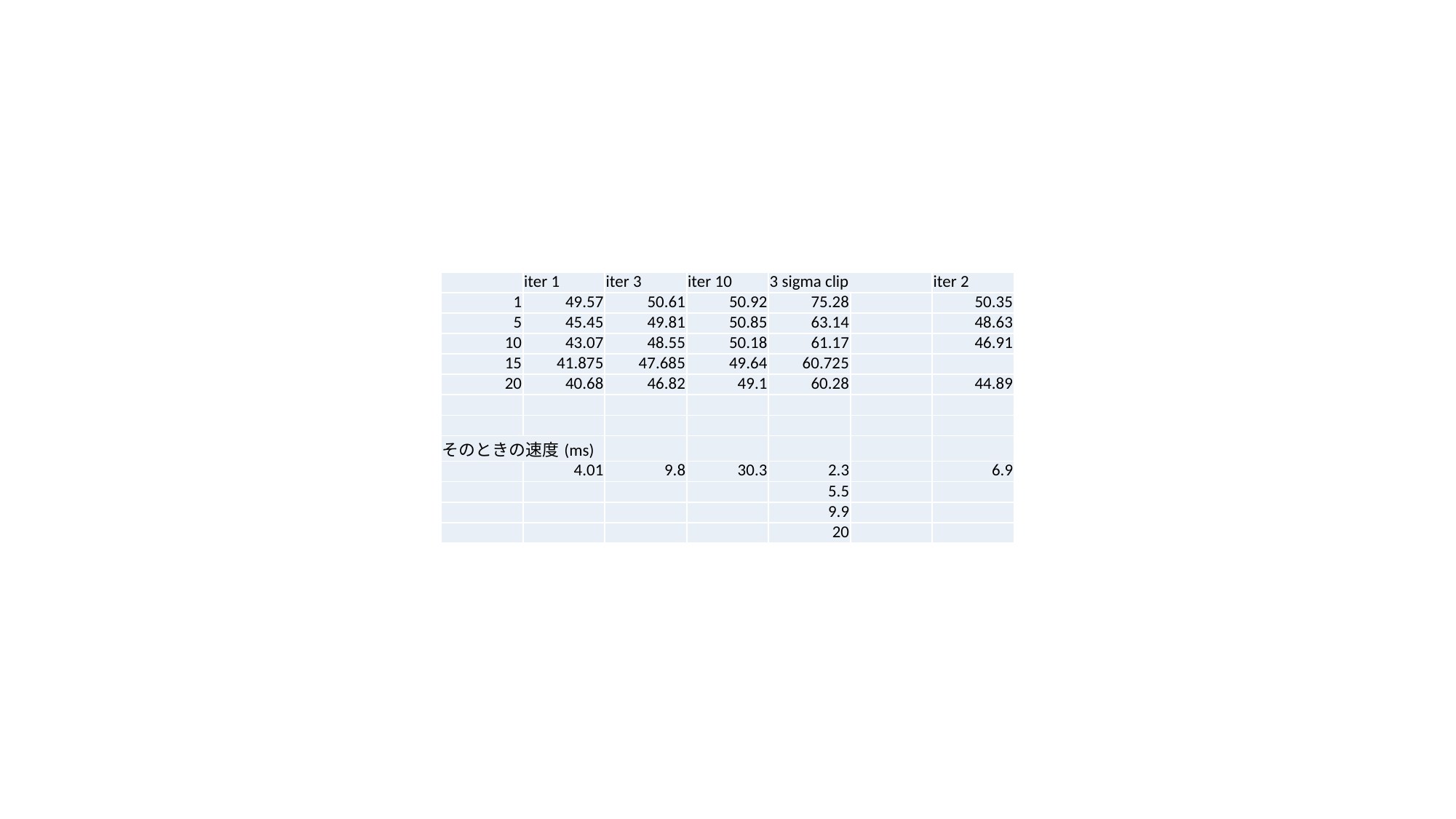

|  | iter 1 | iter 3 | iter 10 | 3 sigma clip |  | iter 2 |
| --- | --- | --- | --- | --- | --- | --- |
| 1 | 49.57 | 50.61 | 50.92 | 75.28 |  | 50.35 |
| 5 | 45.45 | 49.81 | 50.85 | 63.14 |  | 48.63 |
| 10 | 43.07 | 48.55 | 50.18 | 61.17 |  | 46.91 |
| 15 | 41.875 | 47.685 | 49.64 | 60.725 |  |  |
| 20 | 40.68 | 46.82 | 49.1 | 60.28 |  | 44.89 |
|  |  |  |  |  |  |  |
|  |  |  |  |  |  |  |
| そのときの速度(ms) |  |  |  |  |  |  |
|  | 4.01 | 9.8 | 30.3 | 2.3 |  | 6.9 |
|  |  |  |  | 5.5 |  |  |
|  |  |  |  | 9.9 |  |  |
|  |  |  |  | 20 |  |  |